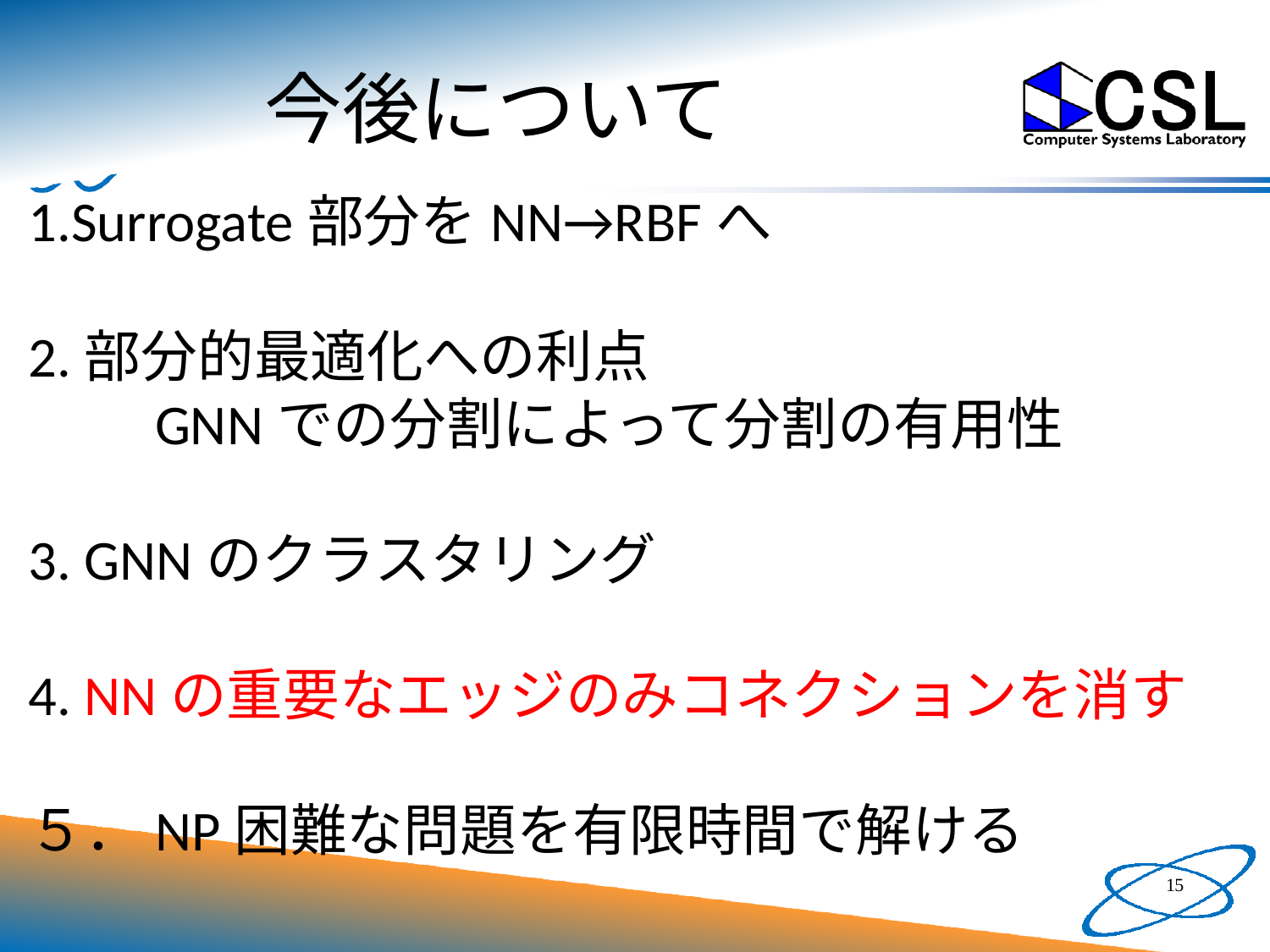

# 今後について
1.Surrogate部分をNN→RBFへ

2.部分的最適化への利点
　　GNNでの分割によって分割の有用性

3. GNNのクラスタリング

4. NNの重要なエッジのみコネクションを消す

５．NP困難な問題を有限時間で解ける

15